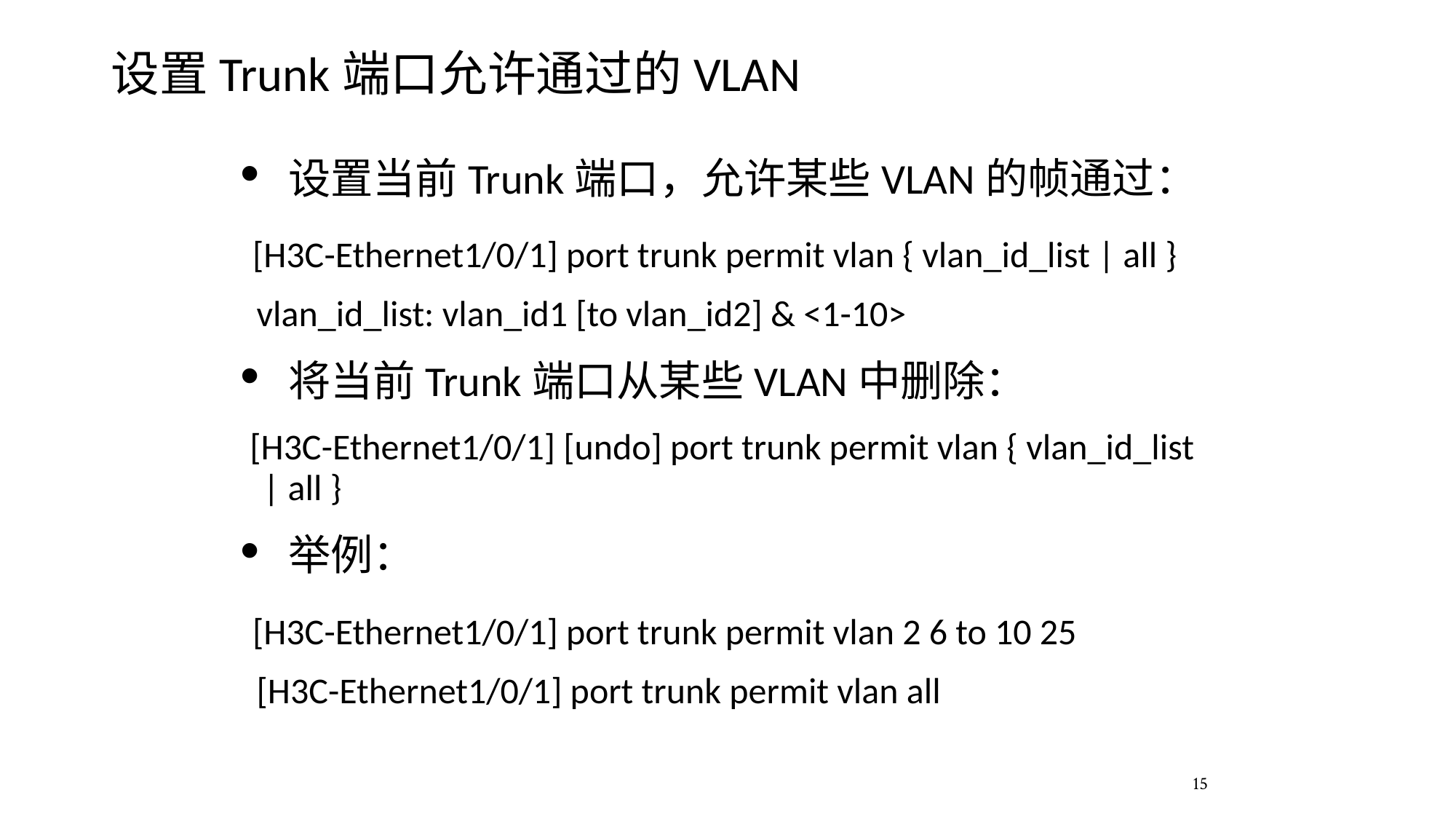

# 设置Trunk端口允许通过的VLAN
 设置当前Trunk端口，允许某些VLAN的帧通过：
 [H3C-Ethernet1/0/1] port trunk permit vlan { vlan_id_list | all }
  vlan_id_list: vlan_id1 [to vlan_id2] & <1-10>
 将当前Trunk端口从某些VLAN中删除：
 [H3C-Ethernet1/0/1] [undo] port trunk permit vlan { vlan_id_list | all }
 举例：
 [H3C-Ethernet1/0/1] port trunk permit vlan 2 6 to 10 25
  [H3C-Ethernet1/0/1] port trunk permit vlan all
15